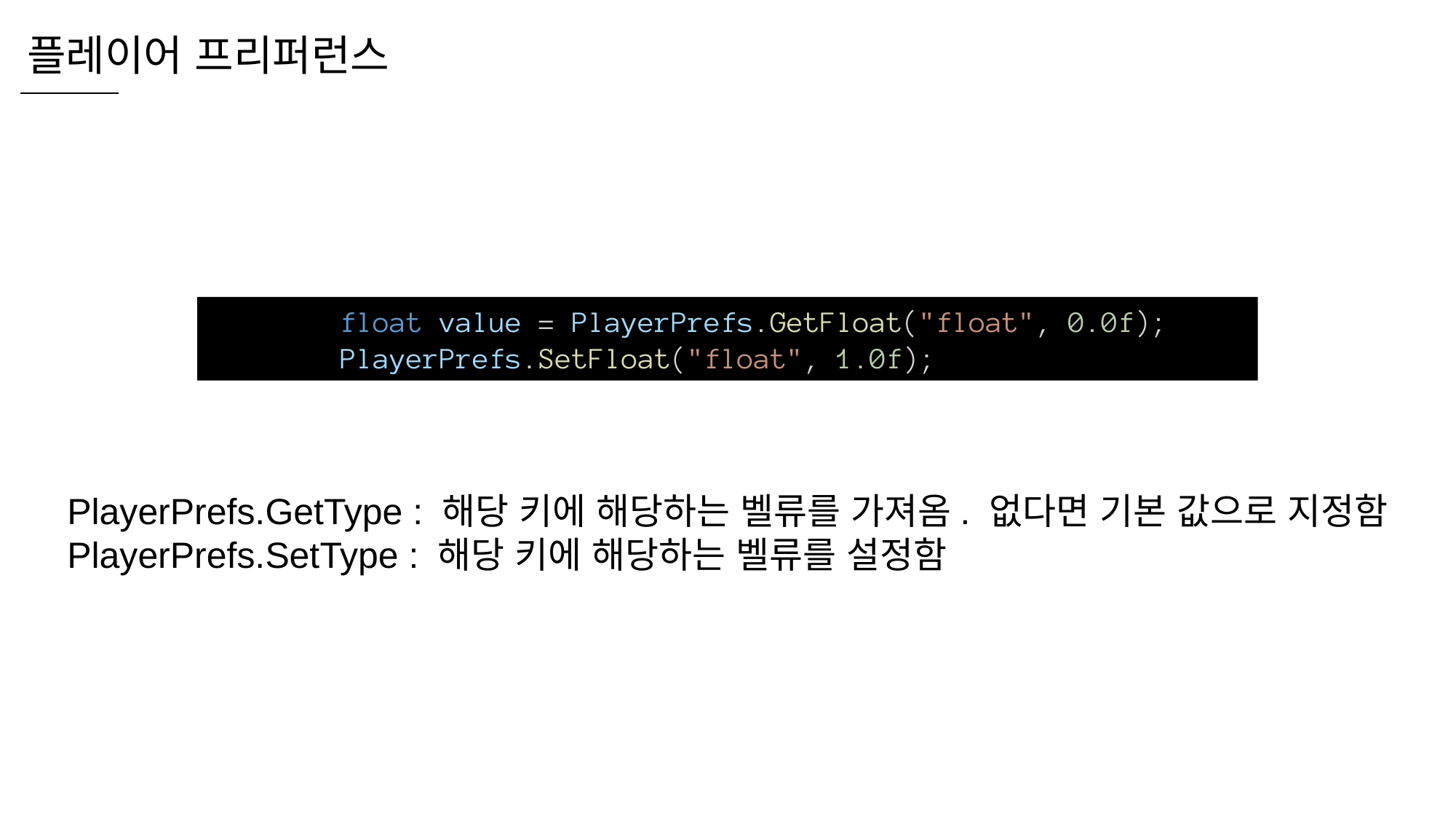

플레이어 프리퍼런스
        float value = PlayerPrefs.GetFloat("float", 0.0f);
        PlayerPrefs.SetFloat("float", 1.0f);
PlayerPrefs.GetType : 해당 키에 해당하는 벨류를 가져옴. 없다면 기본 값으로 지정함
PlayerPrefs.SetType : 해당 키에 해당하는 벨류를 설정함